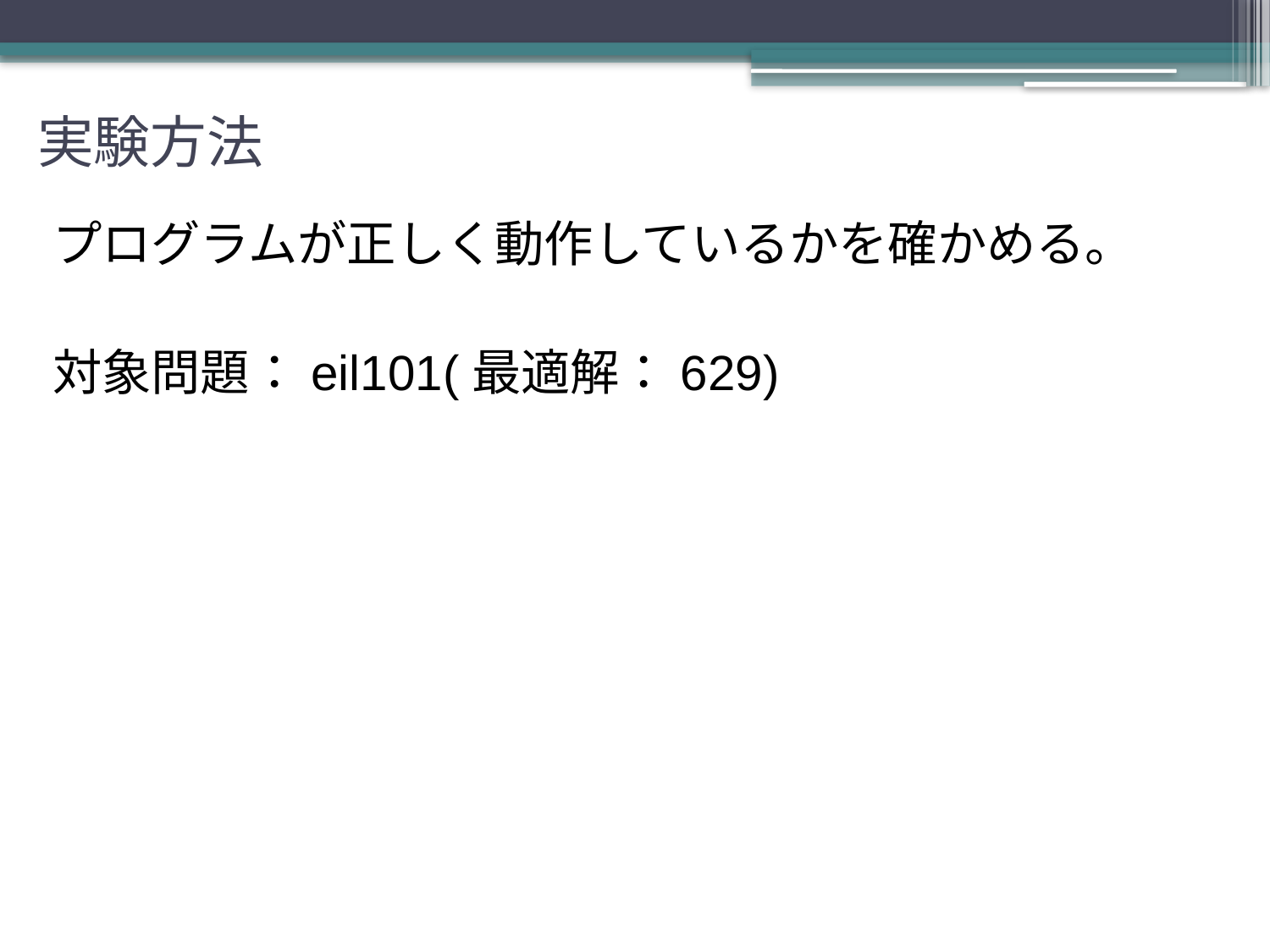

# 実験方法
プログラムが正しく動作しているかを確かめる。

対象問題：eil101(最適解：629)